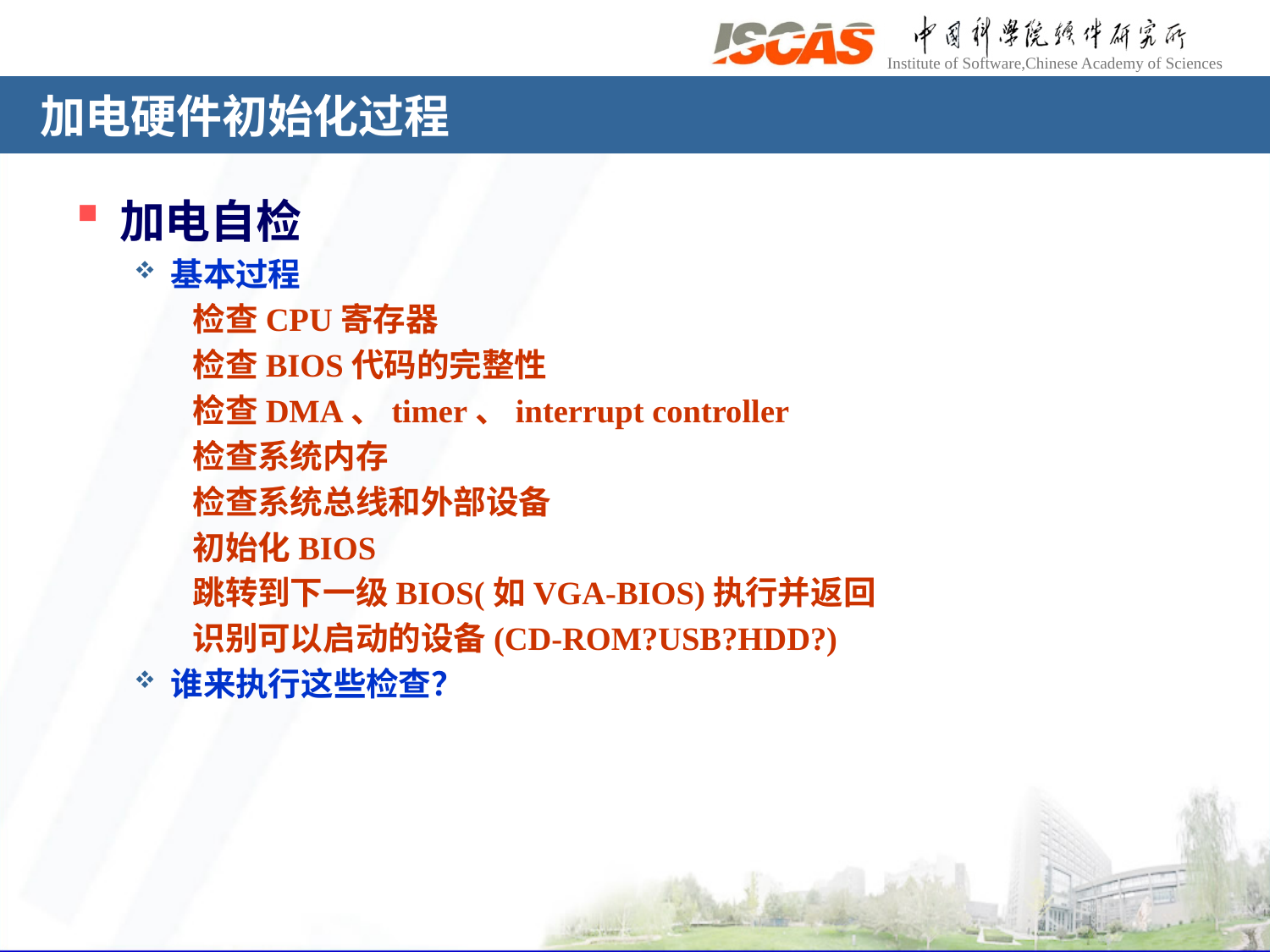

# 加电硬件初始化过程
加电自检
基本过程
检查CPU寄存器
检查BIOS代码的完整性
检查DMA、timer、interrupt controller
检查系统内存
检查系统总线和外部设备
初始化BIOS
跳转到下一级BIOS(如VGA-BIOS)执行并返回
识别可以启动的设备(CD-ROM?USB?HDD?)
谁来执行这些检查？